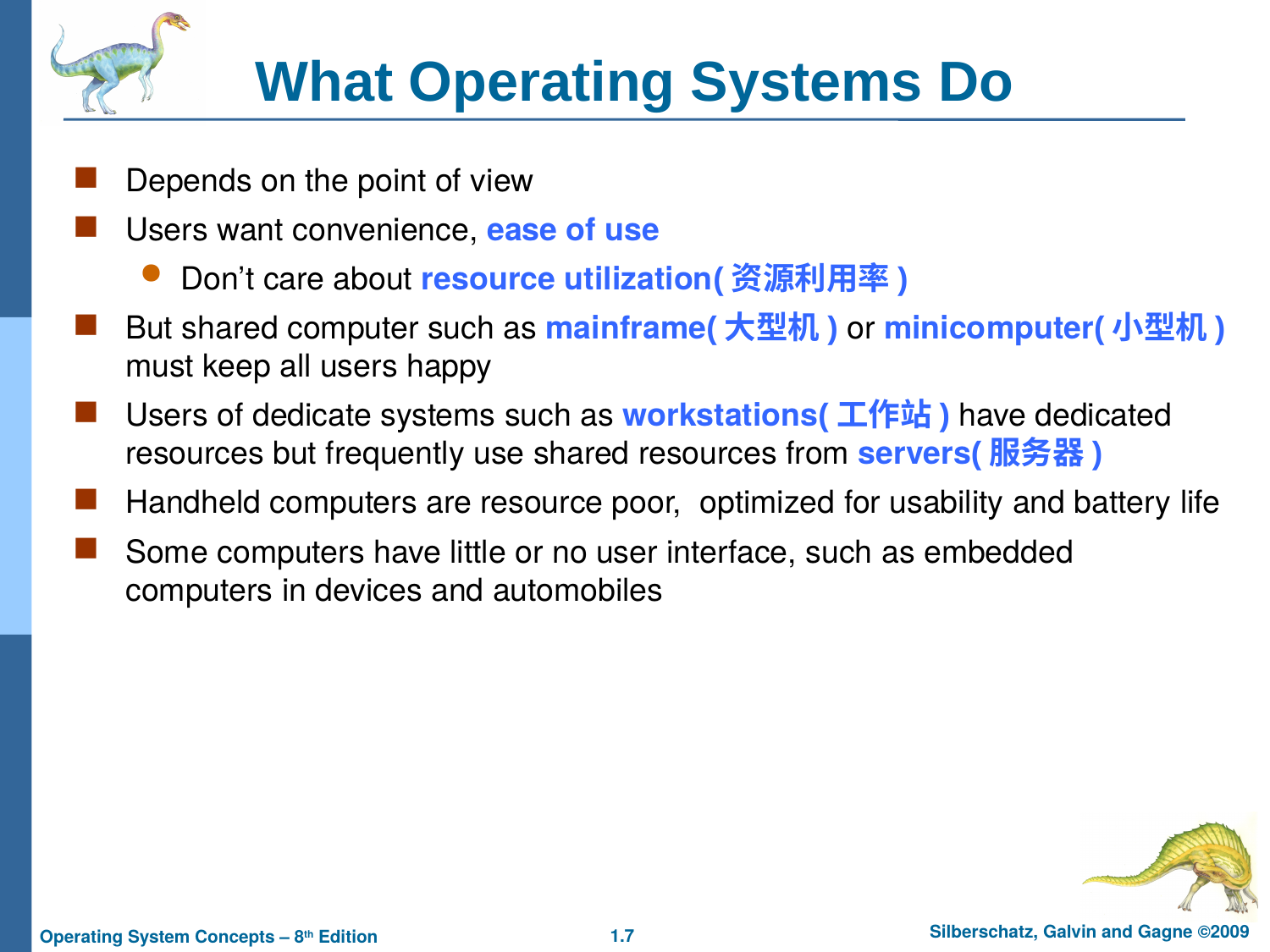

What Operating Systems Do
Depends on the point of view
Users want convenience, ease of use
Don’t care about resource utilization(资源利用率)
But shared computer such as mainframe(大型机) or minicomputer(小型机) must keep all users happy
Users of dedicate systems such as workstations(工作站) have dedicated resources but frequently use shared resources from servers(服务器)
Handheld computers are resource poor,  optimized for usability and battery life
Some computers have little or no user interface, such as embedded computers in devices and automobiles